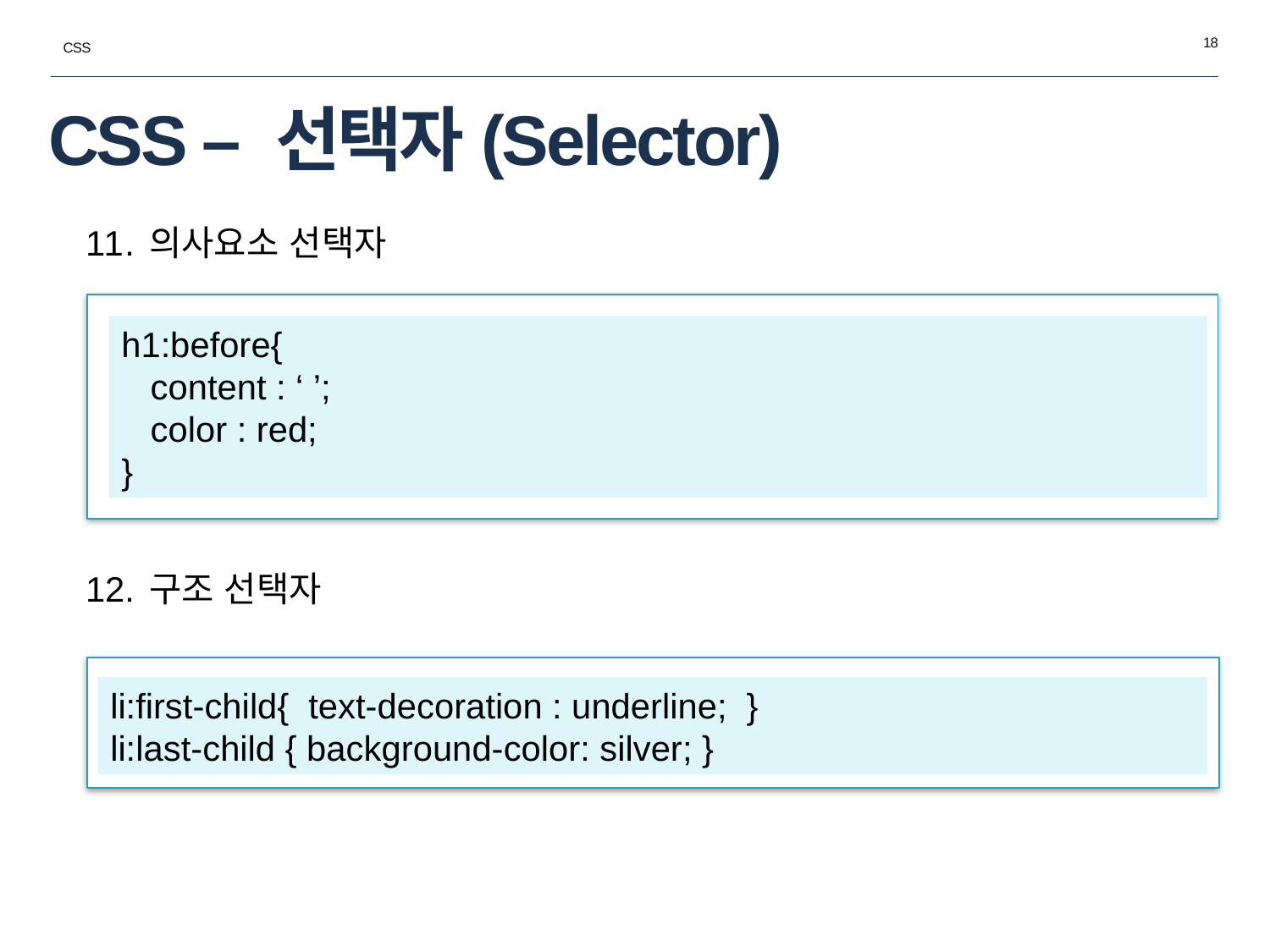

18
CSS
# CSS – 선택자(Selector)
의사요소 선택자

구조 선택자

h1:before{
   content : ‘ ’;
   color : red;
}

li:first-child{  text-decoration : underline;  }
li:last-child { background-color: silver; }